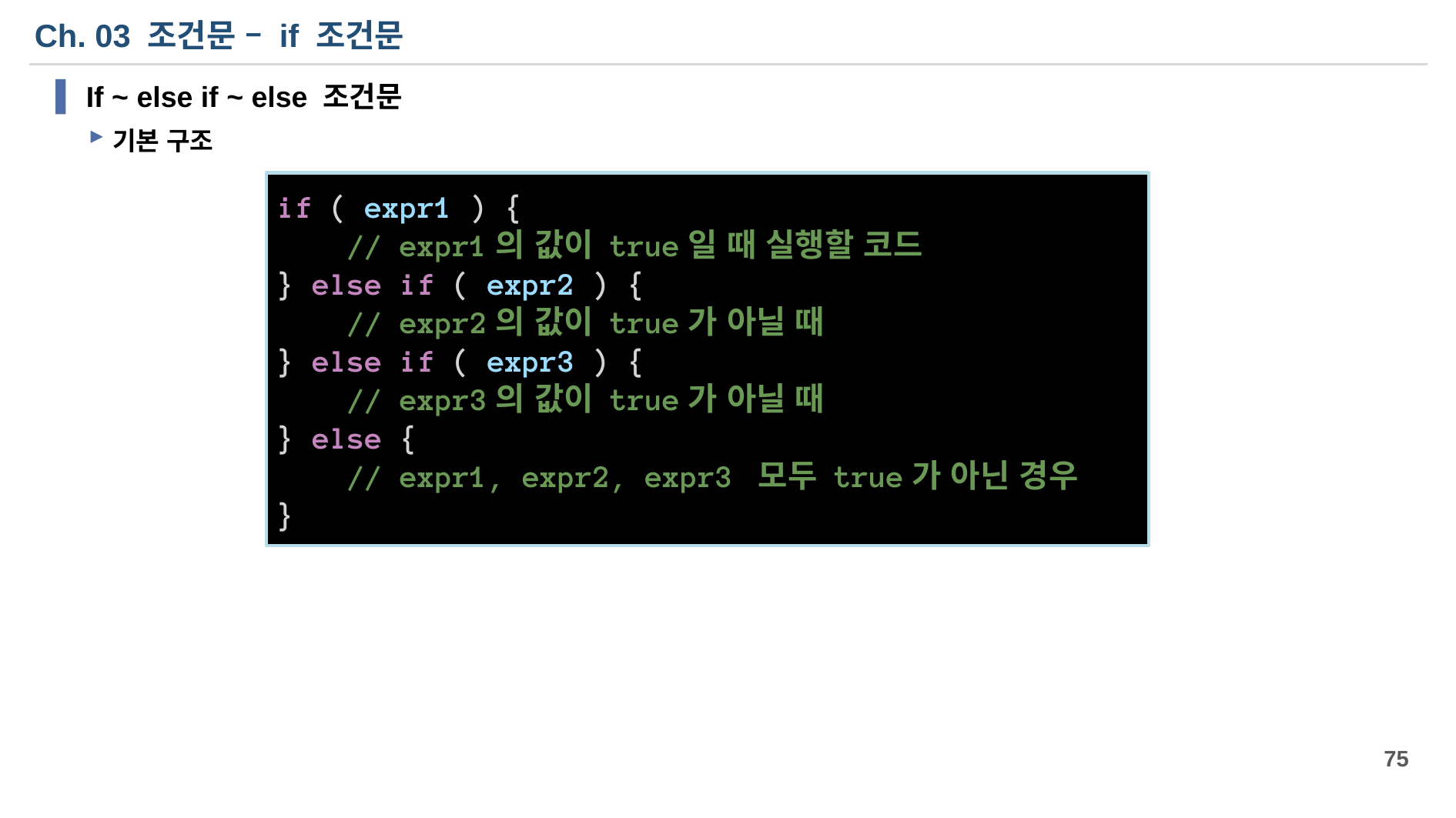

# Ch. 03 조건문 – if 조건문
If ~ else if ~ else 조건문
기본 구조

if ( expr1 ) {
    // expr1의 값이 true일 때 실행할 코드
} else if ( expr2 ) {
    // expr2의 값이 true가 아닐 때
} else if ( expr3 ) {
    // expr3의 값이 true가 아닐 때
} else {
    // expr1, expr2, expr3 모두 true가 아닌 경우
}
75